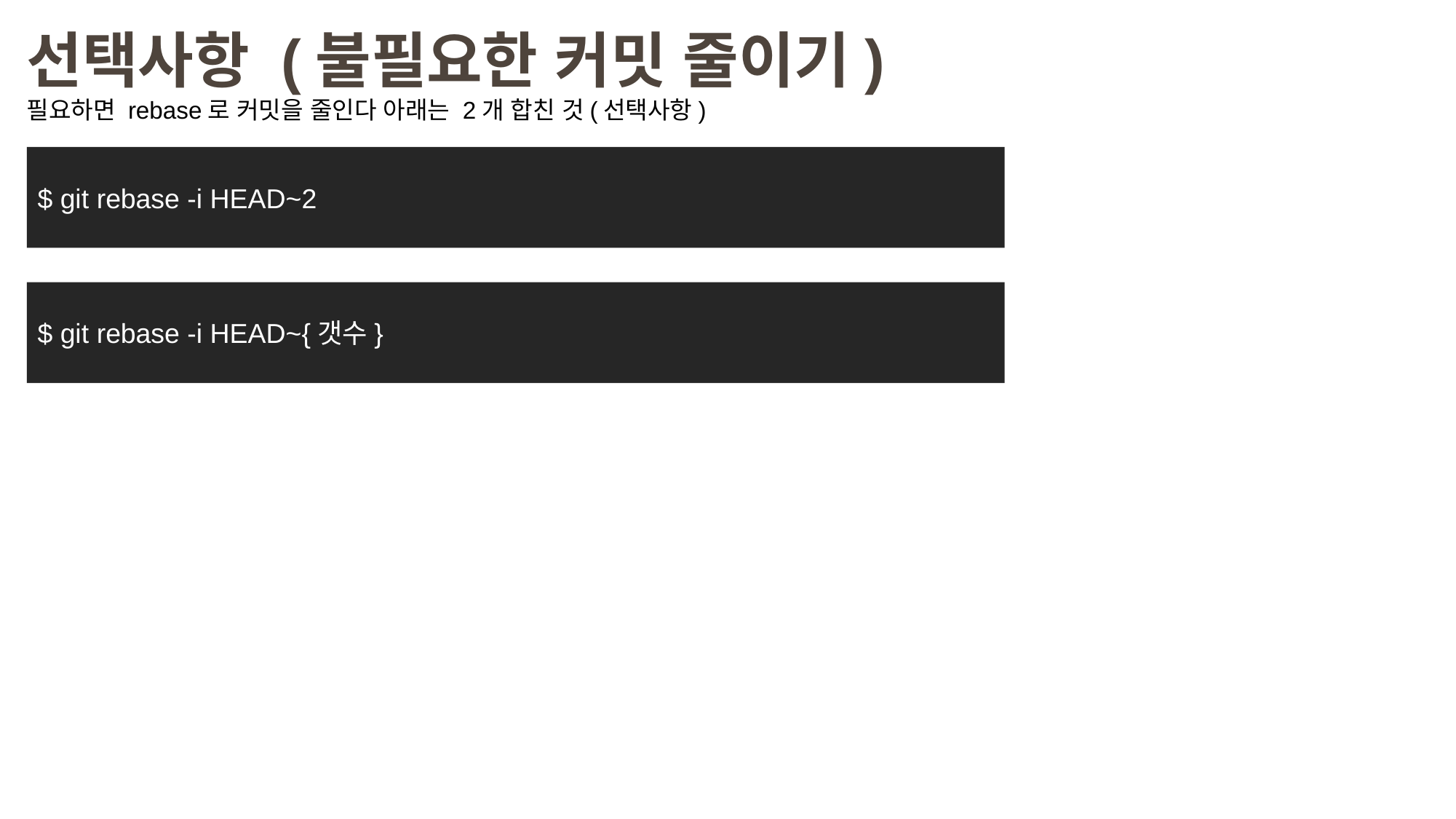

선택사항 (불필요한 커밋 줄이기)
필요하면 rebase로 커밋을 줄인다 아래는 2개 합친 것(선택사항)
$ git rebase -i HEAD~2
$ git rebase -i HEAD~{갯수}